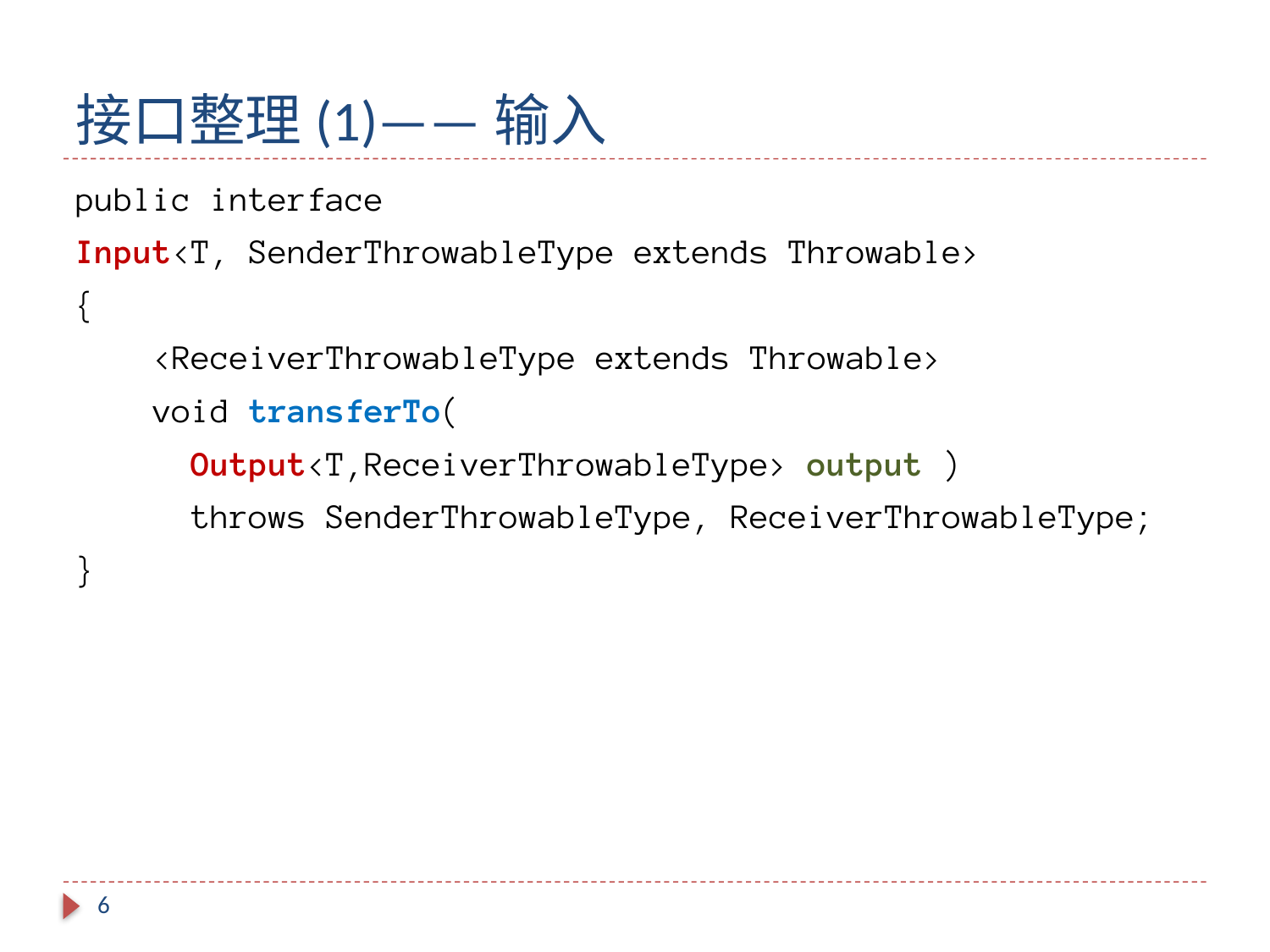

# 接口整理(1)——输入
public interface
Input<T, SenderThrowableType extends Throwable>
{
    <ReceiverThrowableType extends Throwable>
    void transferTo(
      Output<T,ReceiverThrowableType> output )
      throws SenderThrowableType, ReceiverThrowableType;
}
6